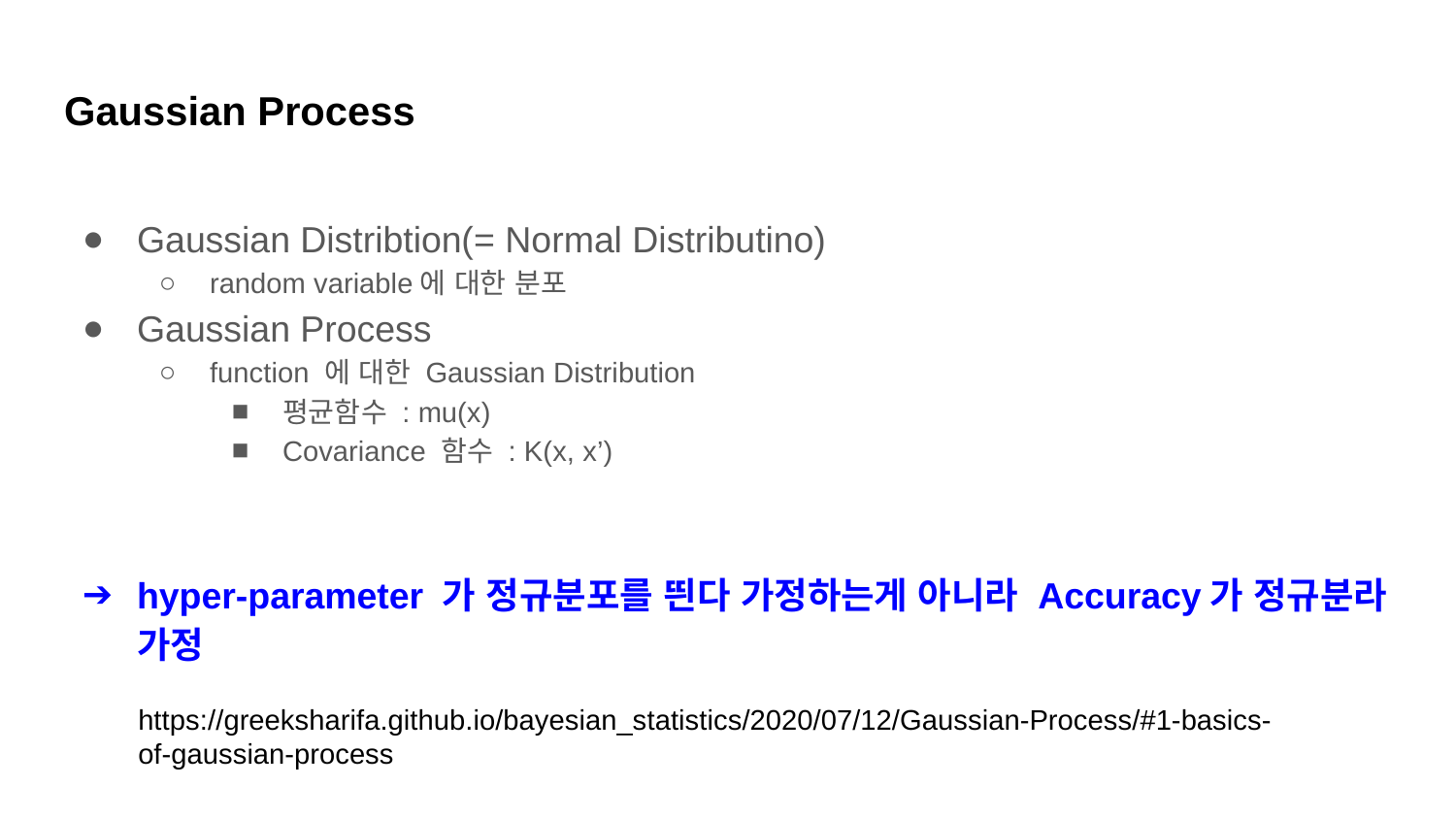

# Gaussian Process
Gaussian Distribtion(= Normal Distributino)
random variable에 대한 분포
Gaussian Process
function 에 대한 Gaussian Distribution
평균함수 : mu(x)
Covariance 함수 : K(x, x’)

hyper-parameter 가 정규분포를 띈다 가정하는게 아니라 Accuracy가 정규분라 가정
https://greeksharifa.github.io/bayesian_statistics/2020/07/12/Gaussian-Process/#1-basics-of-gaussian-process